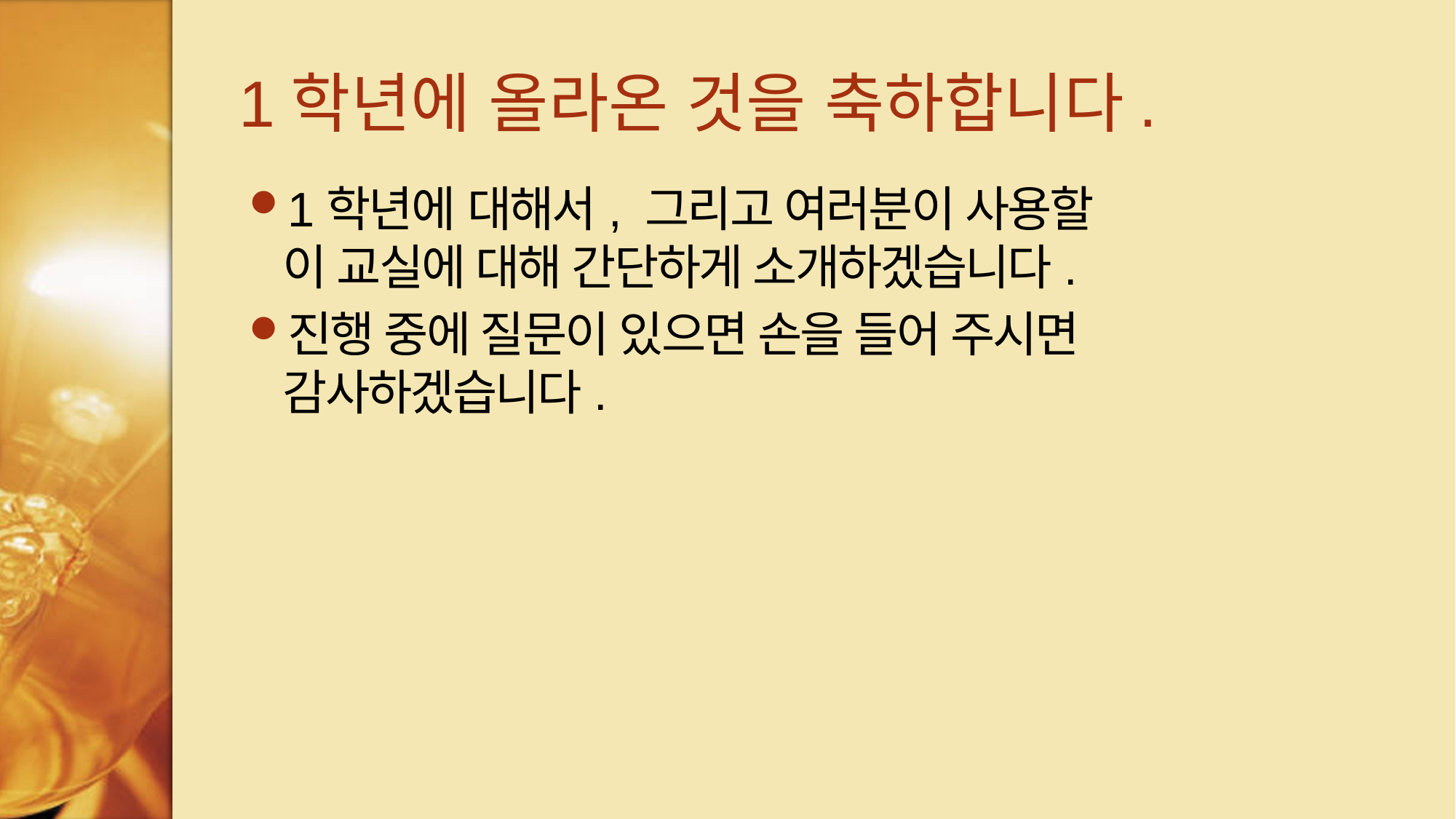

# 1학년에 올라온 것을 축하합니다.
1학년에 대해서, 그리고 여러분이 사용할 이 교실에 대해 간단하게 소개하겠습니다.
진행 중에 질문이 있으면 손을 들어 주시면 감사하겠습니다.